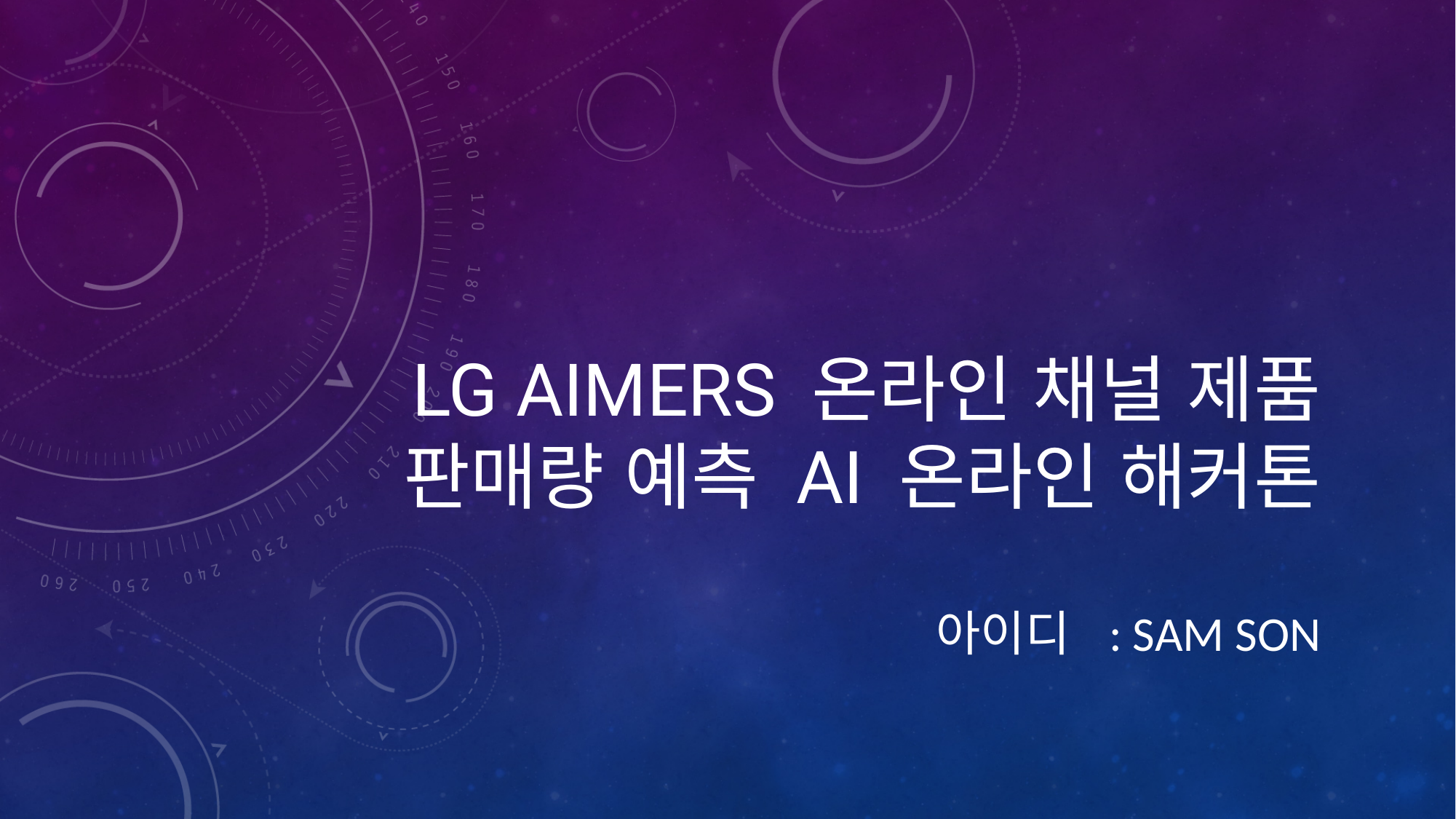

# LG Aimers 온라인 채널 제품 판매량 예측 AI 온라인 해커톤

 아이디  : sam son